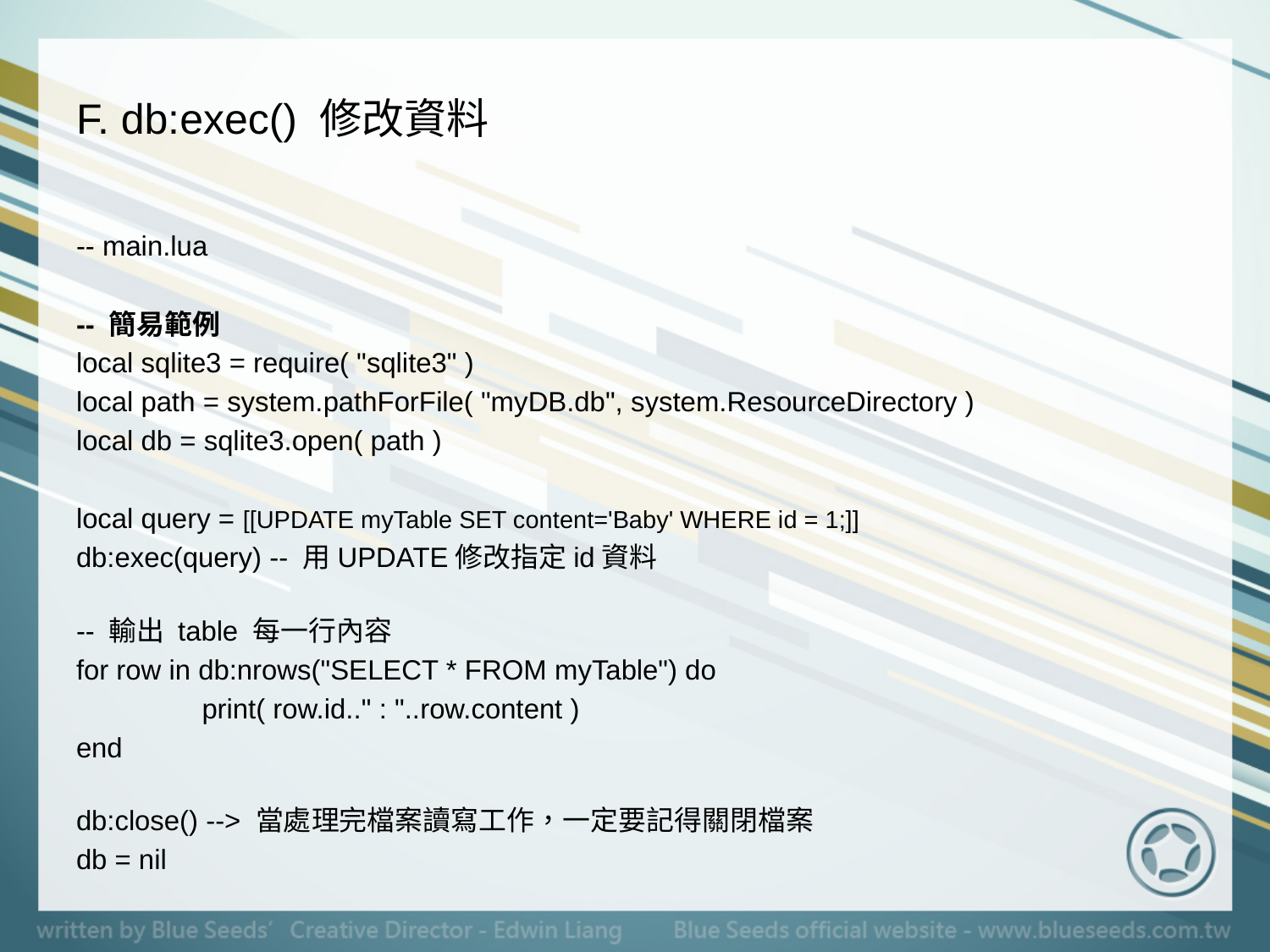

# F. db:exec() 修改資料
-- main.lua

-- 簡易範例
local sqlite3 = require( "sqlite3" )
local path = system.pathForFile( "myDB.db", system.ResourceDirectory )
local db = sqlite3.open( path )

local query = [[UPDATE myTable SET content='Baby' WHERE id = 1;]]
db:exec(query) -- 用UPDATE修改指定id資料

-- 輸出 table 每一行內容
for row in db:nrows("SELECT * FROM myTable") do
	print( row.id.." : "..row.content )
end

db:close() --> 當處理完檔案讀寫工作，一定要記得關閉檔案
db = nil